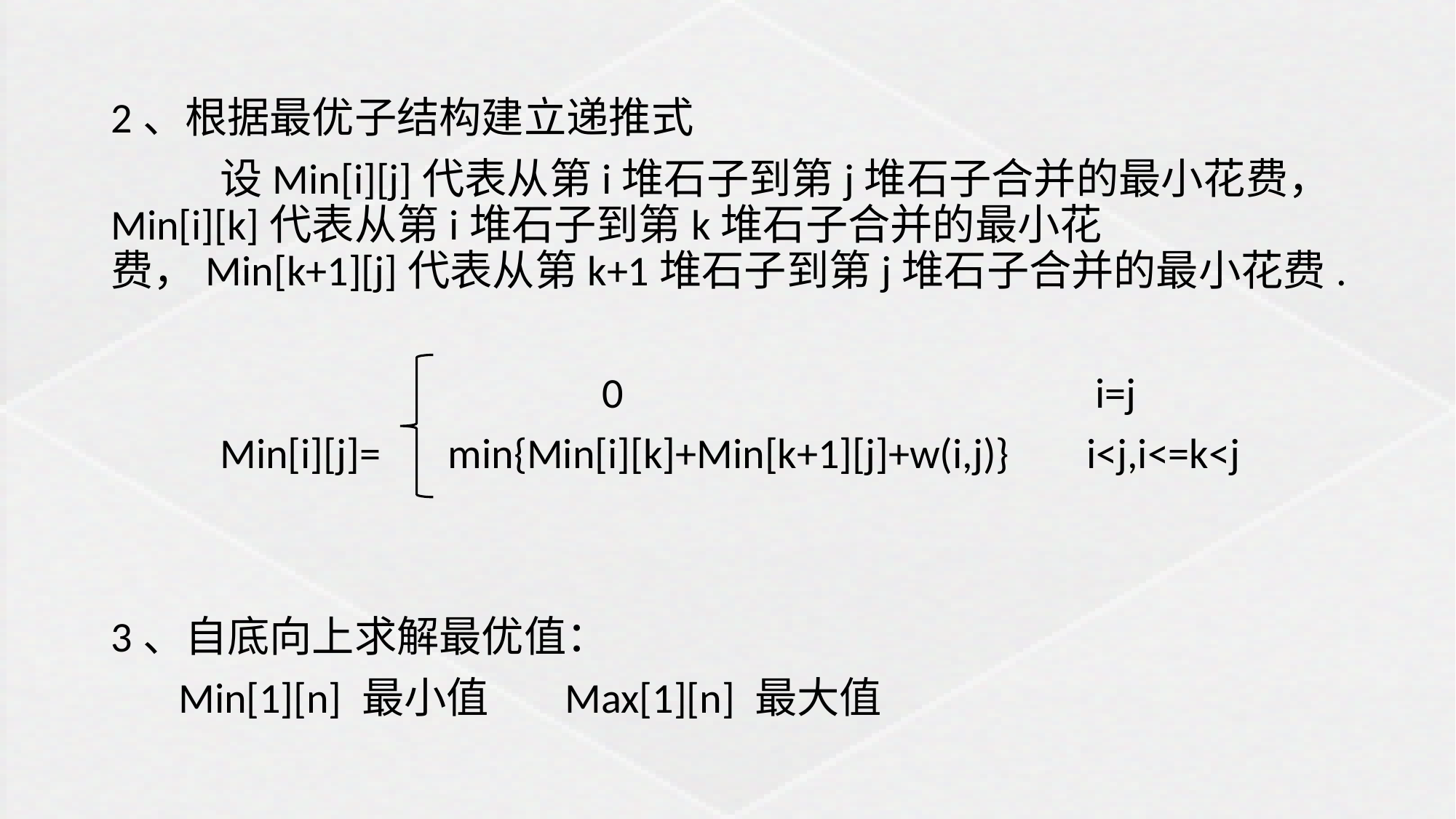

2、根据最优子结构建立递推式
	设Min[i][j]代表从第i堆石子到第j堆石子合并的最小花费，Min[i][k]代表从第i堆石子到第k堆石子合并的最小花费，Min[k+1][j]代表从第k+1堆石子到第j堆石子合并的最小花费.

			                 0                                                 i=j
	Min[i][j]=       min{Min[i][k]+Min[k+1][j]+w(i,j)}        i<j,i<=k<j

3、自底向上求解最优值：
       Min[1][n] 最小值       Max[1][n] 最大值